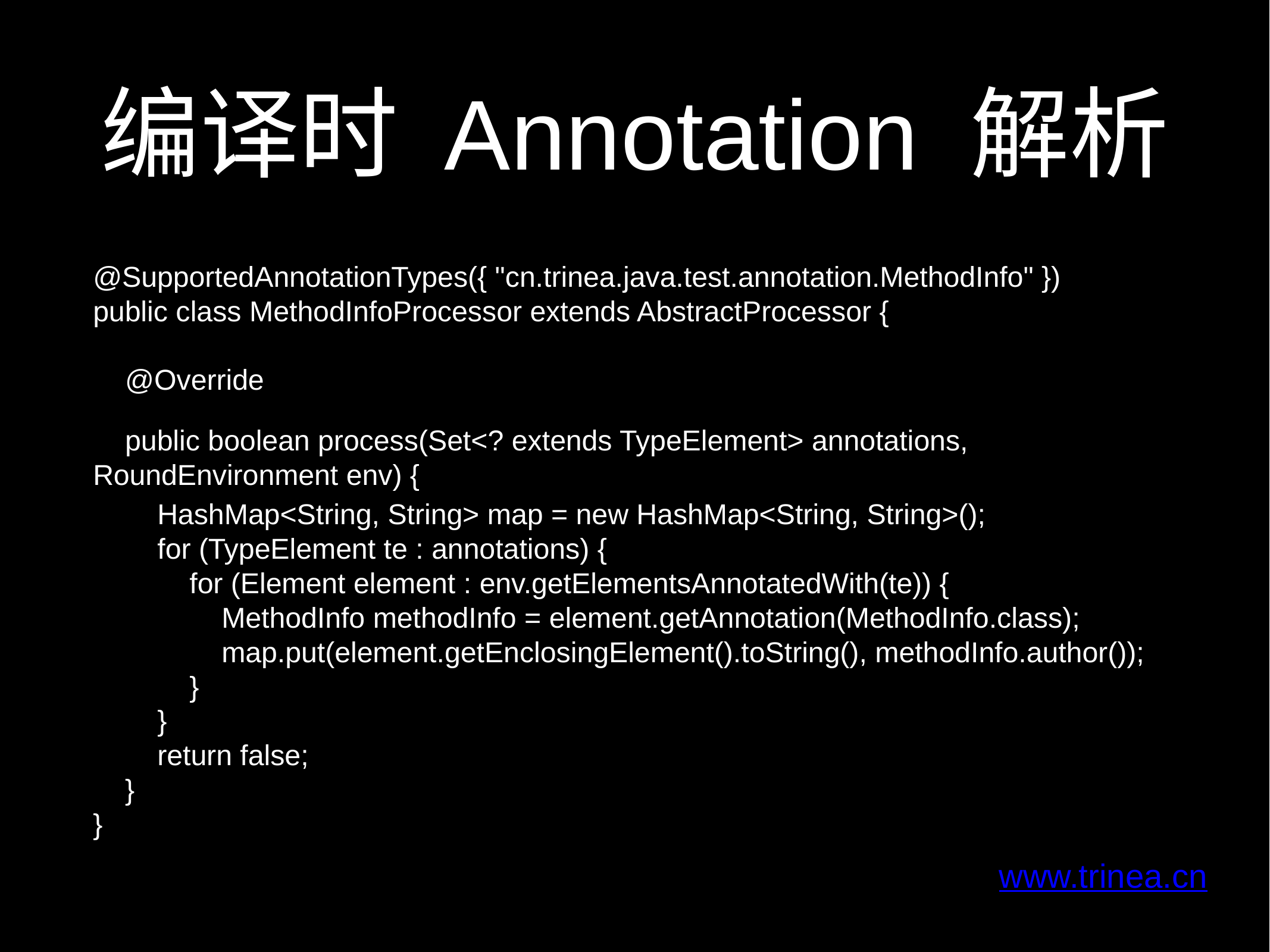

# 编译时 Annotation 解析
@SupportedAnnotationTypes({ "cn.trinea.java.test.annotation.MethodInfo" })
public class MethodInfoProcessor extends AbstractProcessor {

    @Override
    public boolean process(Set<? extends TypeElement> annotations, RoundEnvironment env) {
        HashMap<String, String> map = new HashMap<String, String>();
        for (TypeElement te : annotations) {
            for (Element element : env.getElementsAnnotatedWith(te)) {
                MethodInfo methodInfo = element.getAnnotation(MethodInfo.class);
                map.put(element.getEnclosingElement().toString(), methodInfo.author());
            }
        }
        return false;
    }
}